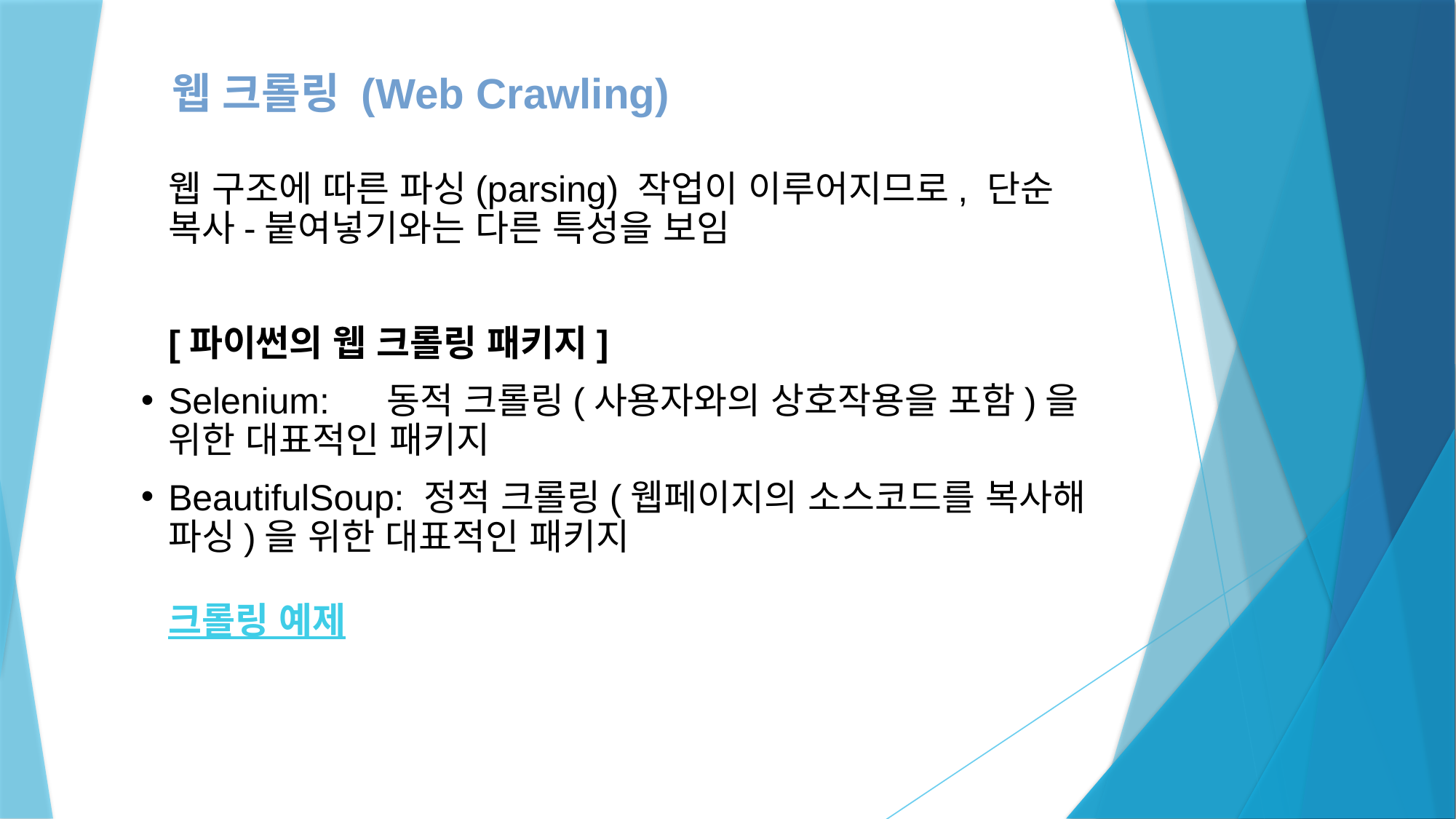

웹 크롤링 (Web Crawling)
웹 구조에 따른 파싱(parsing) 작업이 이루어지므로, 단순 복사-붙여넣기와는 다른 특성을 보임

[파이썬의 웹 크롤링 패키지]
Selenium:	동적 크롤링(사용자와의 상호작용을 포함)을 위한 대표적인 패키지
BeautifulSoup: 정적 크롤링(웹페이지의 소스코드를 복사해 파싱)을 위한 대표적인 패키지

크롤링 예제